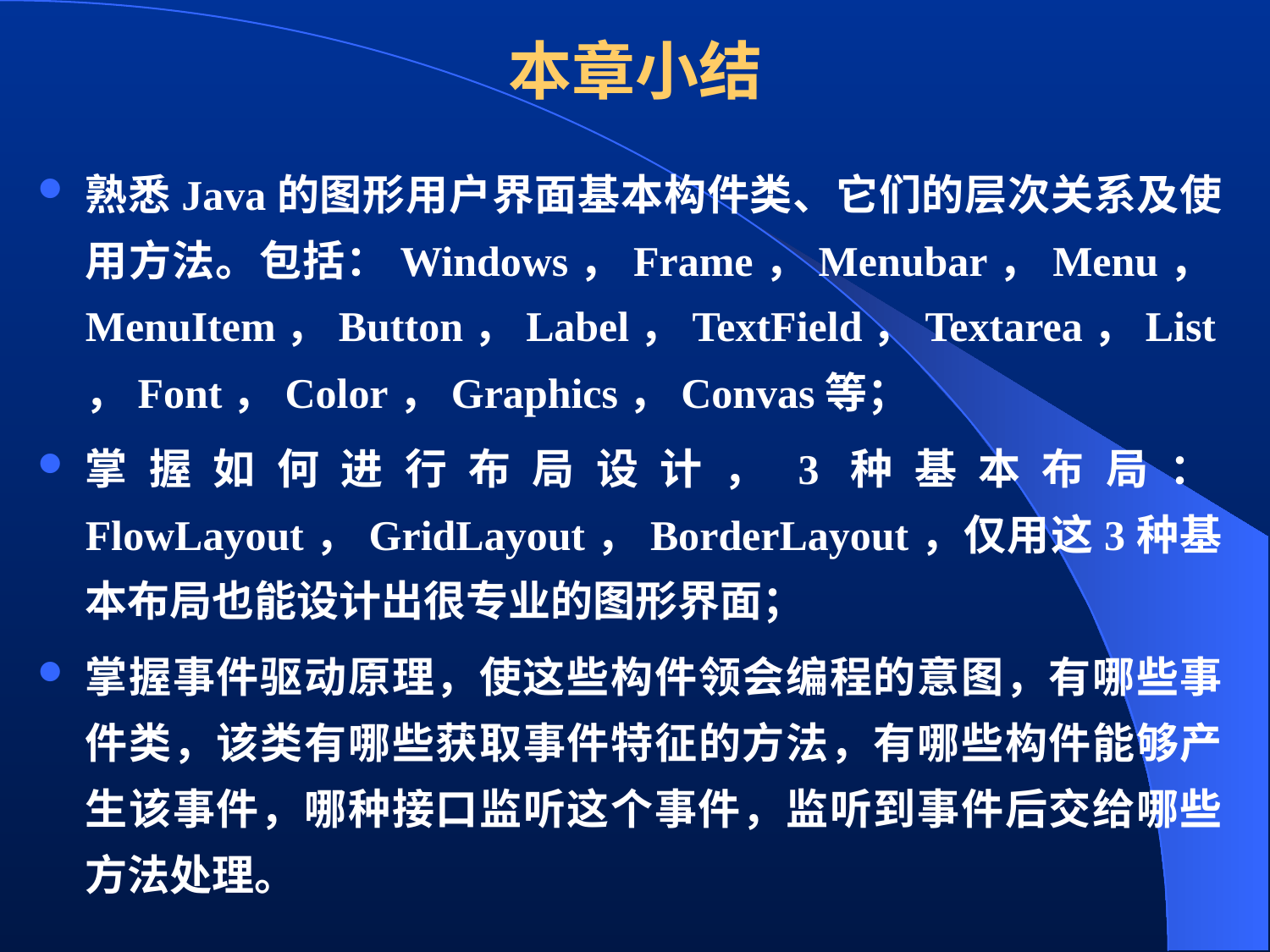

# 本章小结
熟悉Java的图形用户界面基本构件类、它们的层次关系及使用方法。包括：Windows，Frame，Menubar，Menu，MenuItem，Button，Label，TextField，Textarea，List，Font，Color，Graphics，Convas等；
掌握如何进行布局设计，3种基本布局：FlowLayout，GridLayout，BorderLayout，仅用这3种基本布局也能设计出很专业的图形界面；
掌握事件驱动原理，使这些构件领会编程的意图，有哪些事件类，该类有哪些获取事件特征的方法，有哪些构件能够产生该事件，哪种接口监听这个事件，监听到事件后交给哪些方法处理。